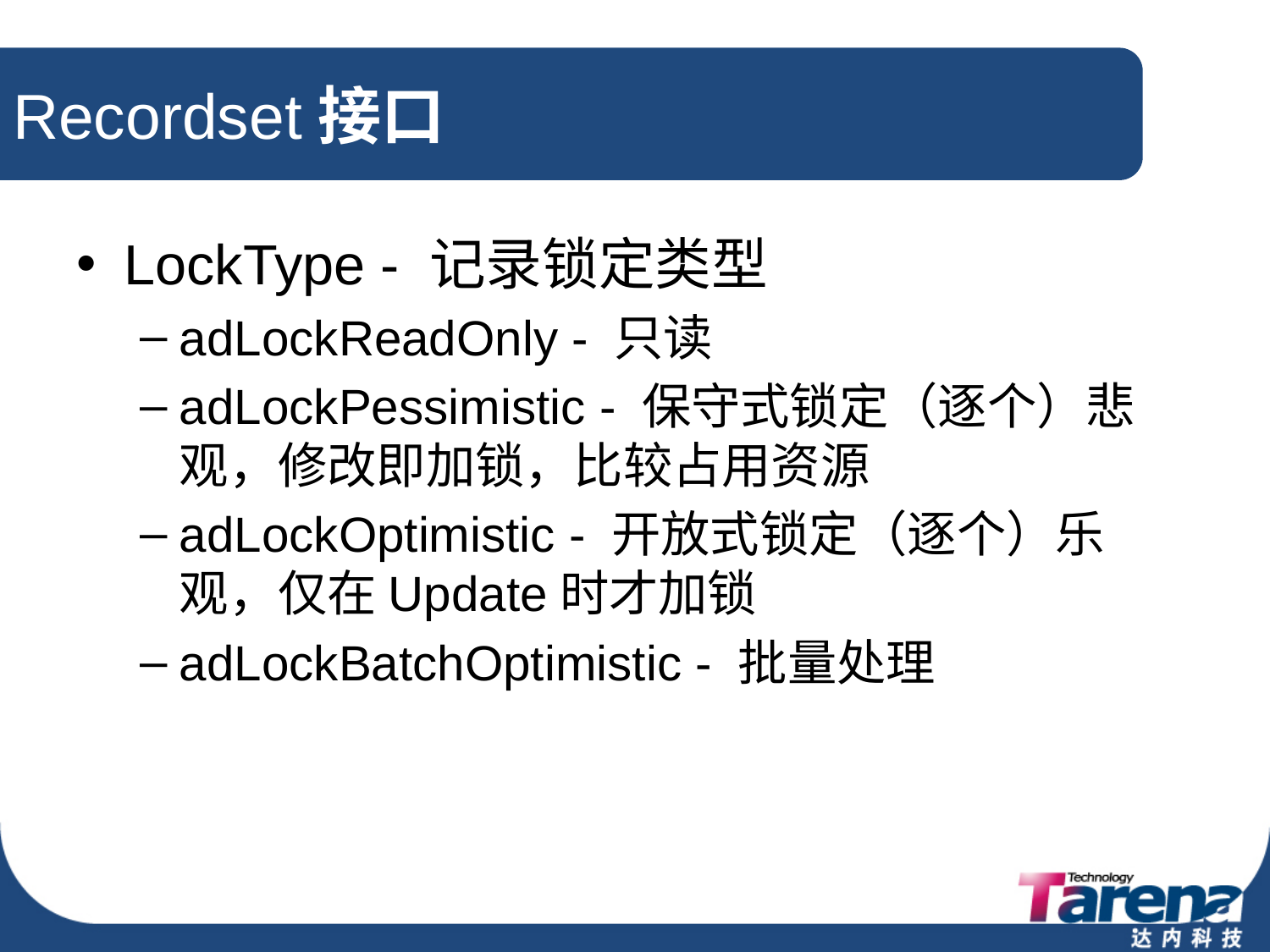

# Recordset接口
LockType - 记录锁定类型
adLockReadOnly - 只读
adLockPessimistic - 保守式锁定（逐个）悲观，修改即加锁，比较占用资源
adLockOptimistic - 开放式锁定（逐个）乐观，仅在Update时才加锁
adLockBatchOptimistic - 批量处理